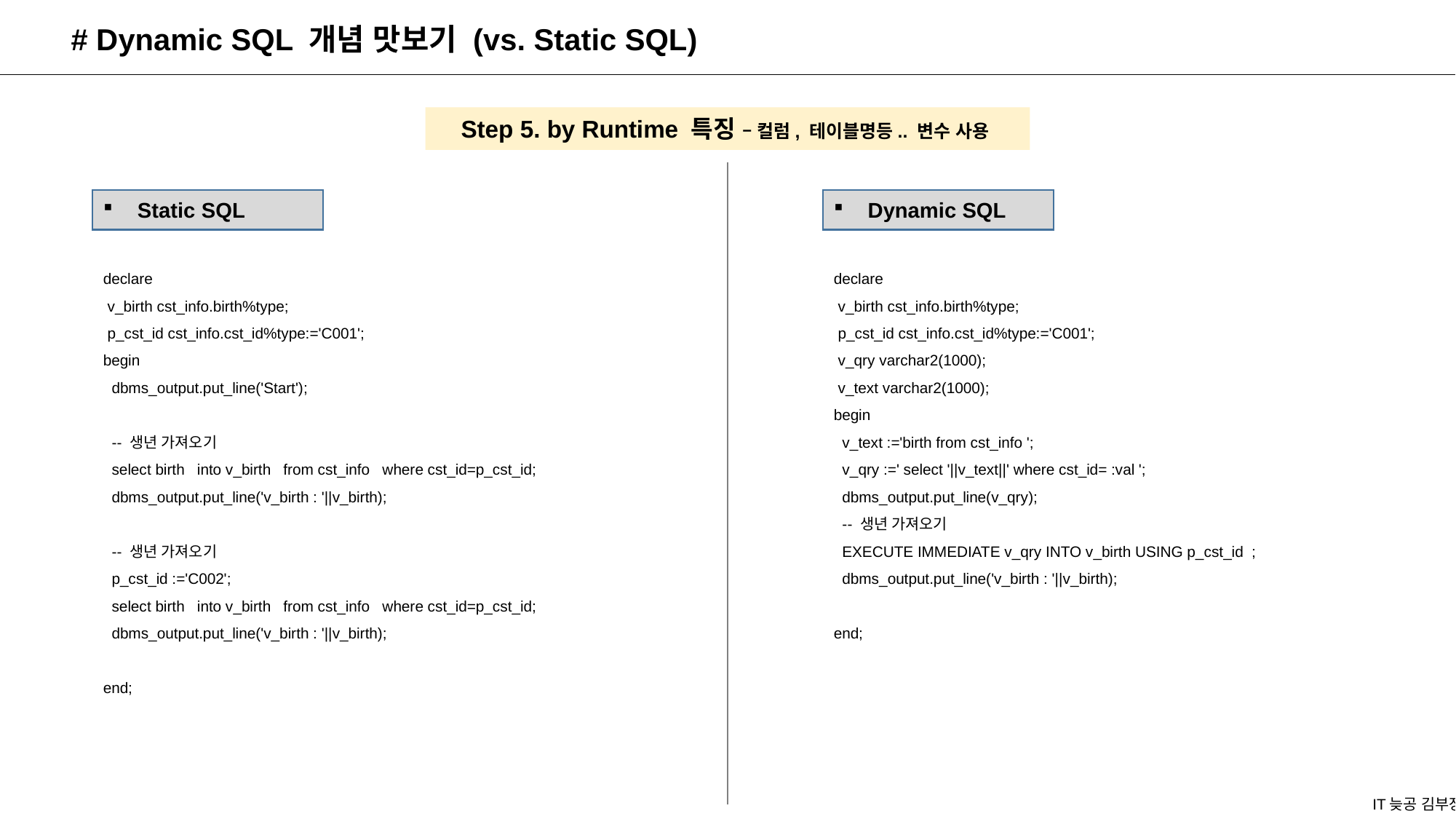

# Dynamic SQL 개념 맛보기 (vs. Static SQL)
Step 5. by Runtime 특징 – 컬럼, 테이블명등.. 변수 사용
Dynamic SQL
Static SQL
declare
 v_birth cst_info.birth%type;
 p_cst_id cst_info.cst_id%type:='C001';
begin
  dbms_output.put_line('Start');

  -- 생년 가져오기
  select birth   into v_birth   from cst_info   where cst_id=p_cst_id;
  dbms_output.put_line('v_birth : '||v_birth);

  -- 생년 가져오기
  p_cst_id :='C002';
  select birth   into v_birth   from cst_info   where cst_id=p_cst_id;
  dbms_output.put_line('v_birth : '||v_birth);

end;
declare
 v_birth cst_info.birth%type;
 p_cst_id cst_info.cst_id%type:='C001';
 v_qry varchar2(1000);
 v_text varchar2(1000);
begin
  v_text :='birth from cst_info ';
  v_qry :=' select '||v_text||' where cst_id= :val ';
  dbms_output.put_line(v_qry);
  -- 생년 가져오기
  EXECUTE IMMEDIATE v_qry INTO v_birth USING p_cst_id  ;
  dbms_output.put_line('v_birth : '||v_birth);

end;
IT늦공 김부장